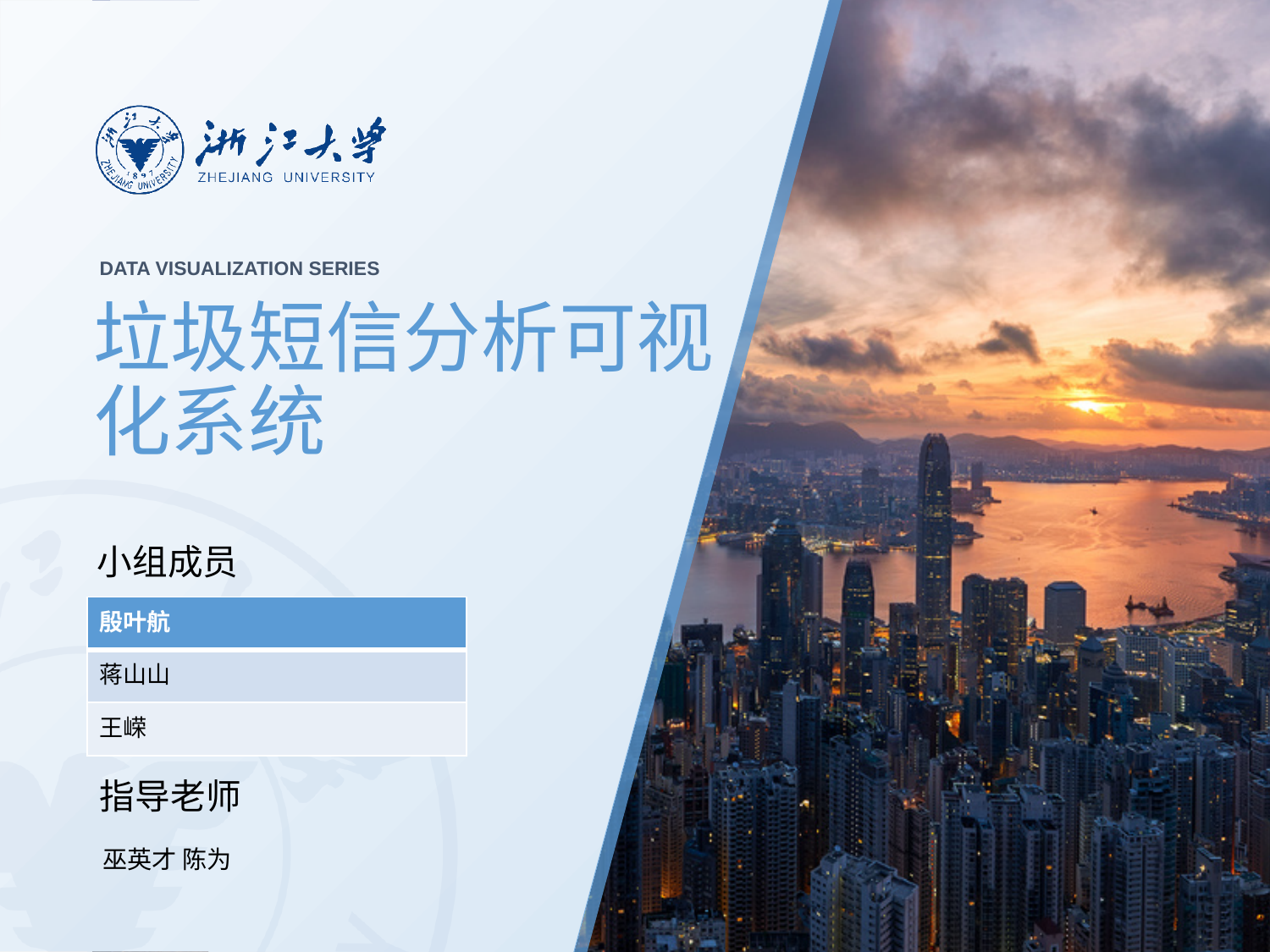

# 垃圾短信分析可视化系统
小组成员
| 殷叶航 |
| --- |
| 蒋山山 |
| 王嵘 |
指导老师
巫英才 陈为